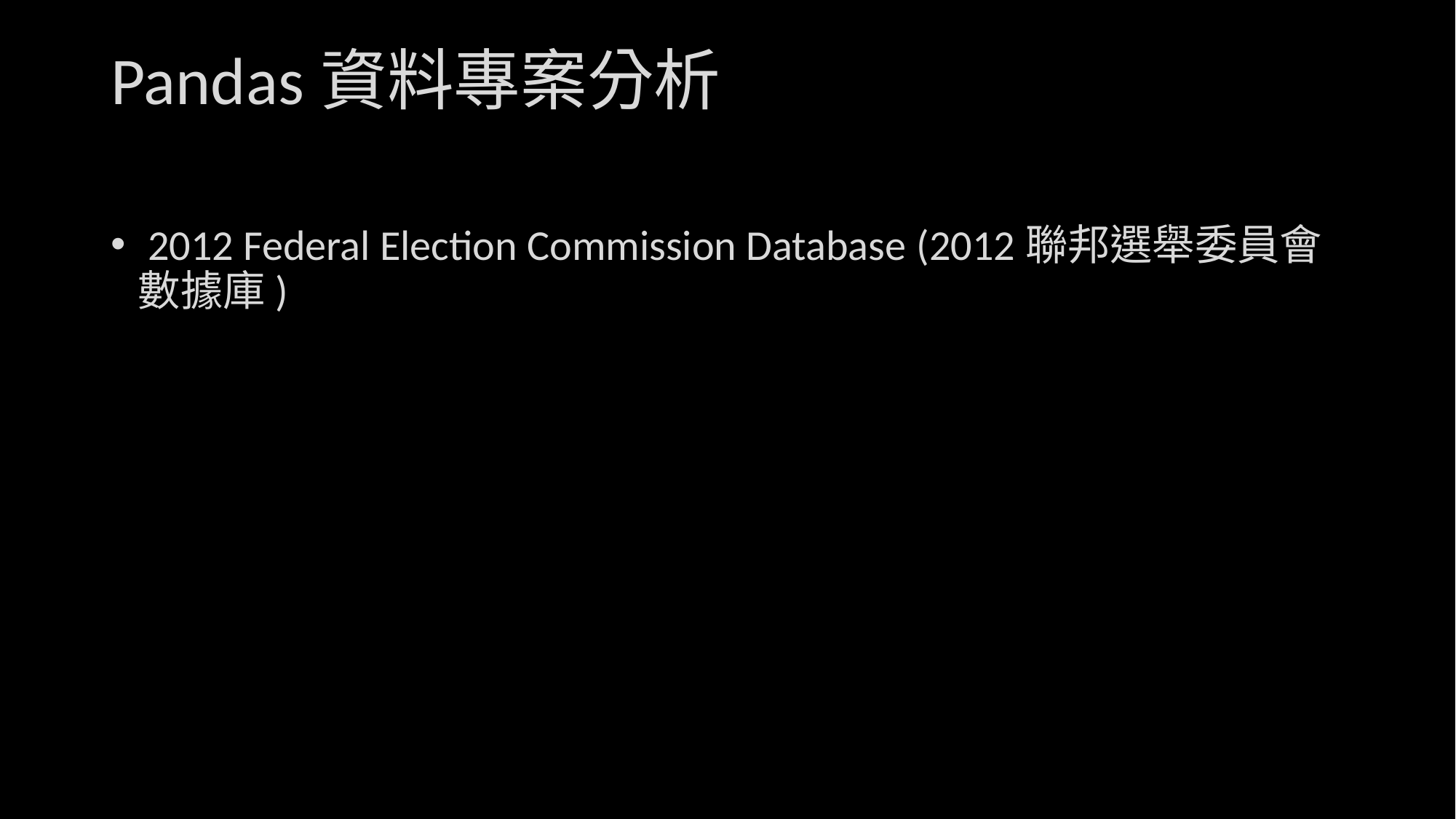

# Pandas資料專案分析
 2012 Federal Election Commission Database (2012聯邦選舉委員會數據庫)